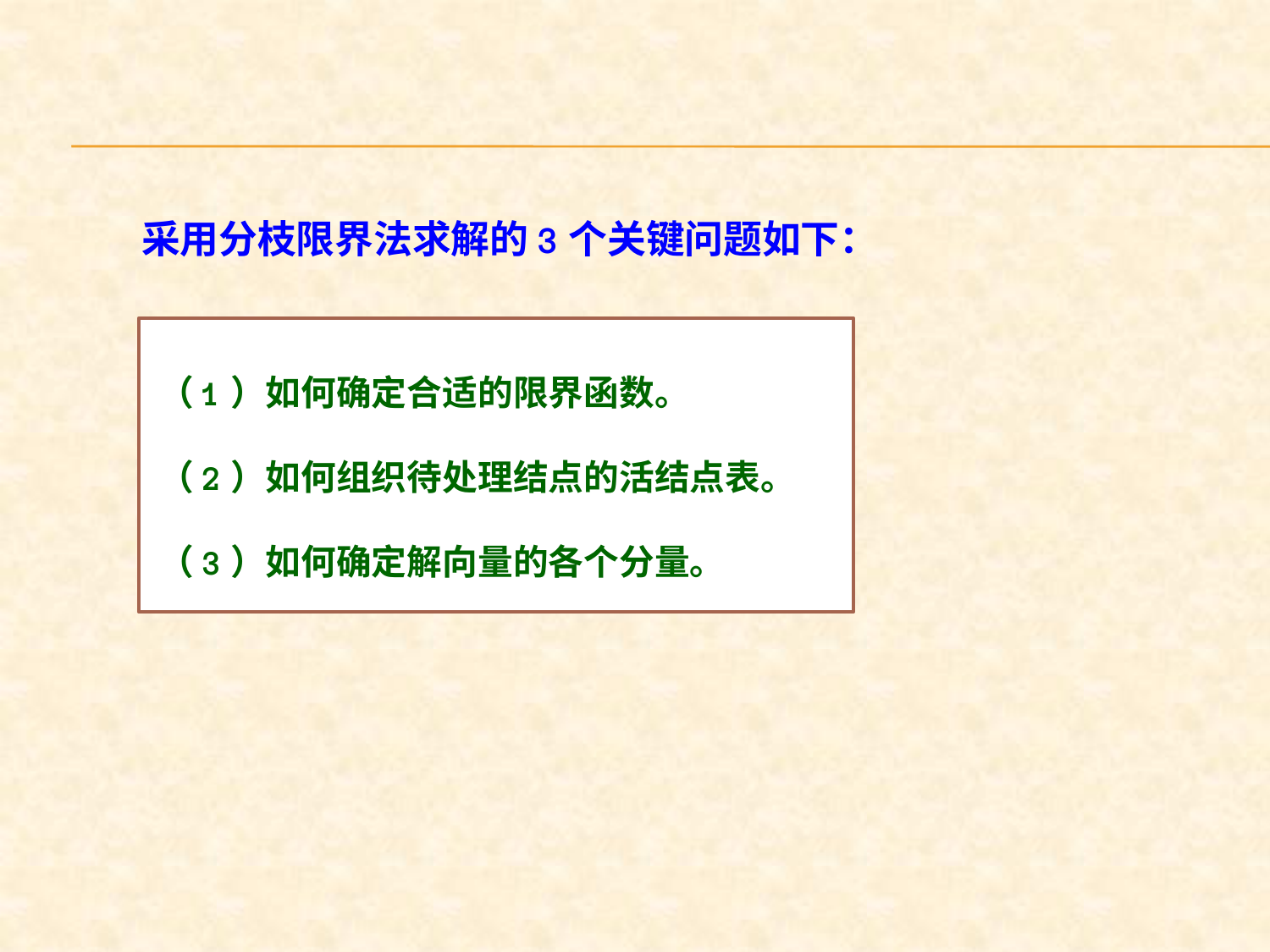

采用分枝限界法求解的3个关键问题如下：
（1）如何确定合适的限界函数。
（2）如何组织待处理结点的活结点表。
（3）如何确定解向量的各个分量。